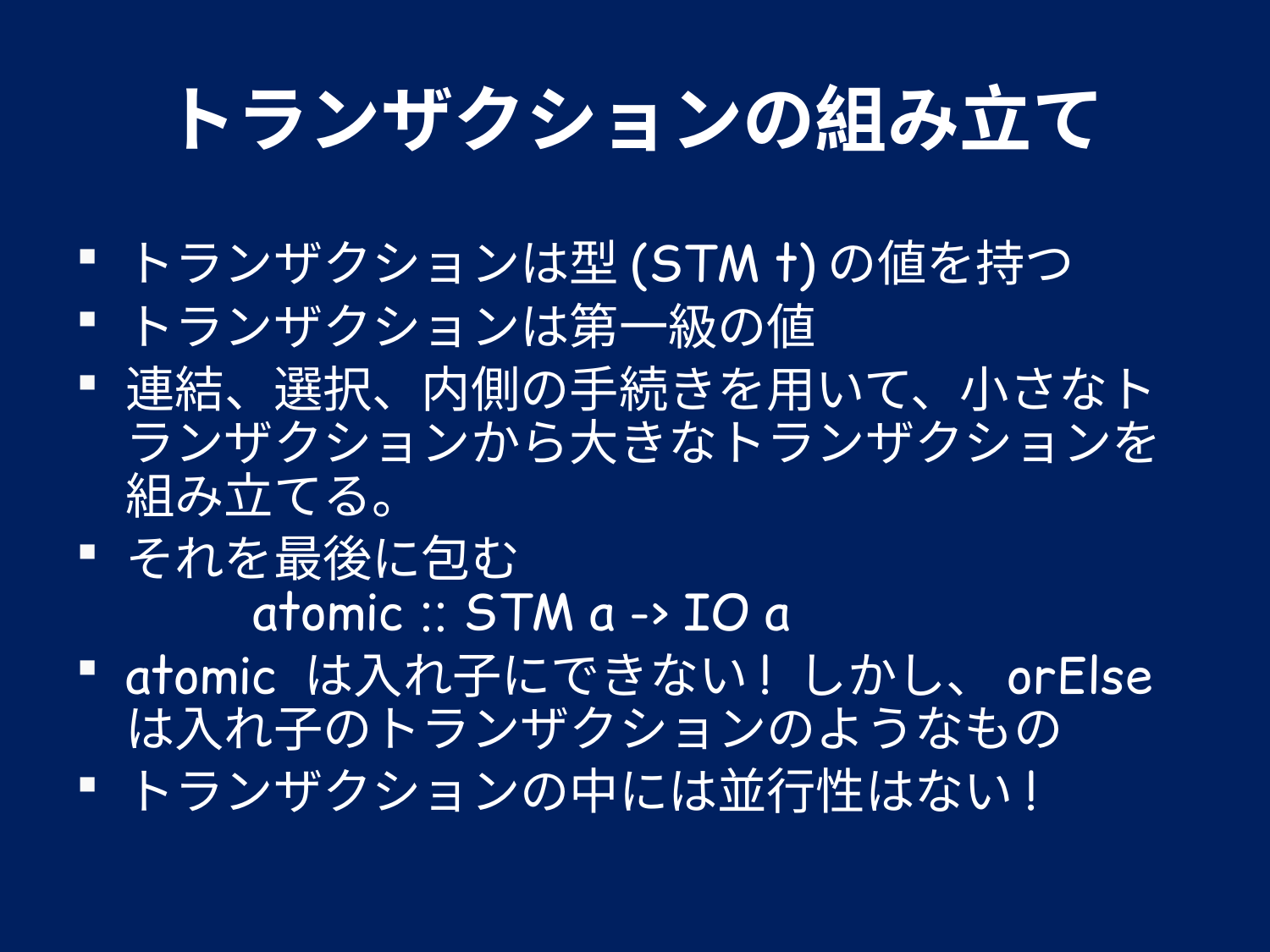

# トランザクションの組み立て
トランザクションは型(STM t)の値を持つ
トランザクションは第一級の値
連結、選択、内側の手続きを用いて、小さなトランザクションから大きなトランザクションを組み立てる。
それを最後に包む
	atomic :: STM a -> IO a
atomic は入れ子にできない! しかし、orElse は入れ子のトランザクションのようなもの
トランザクションの中には並行性はない!